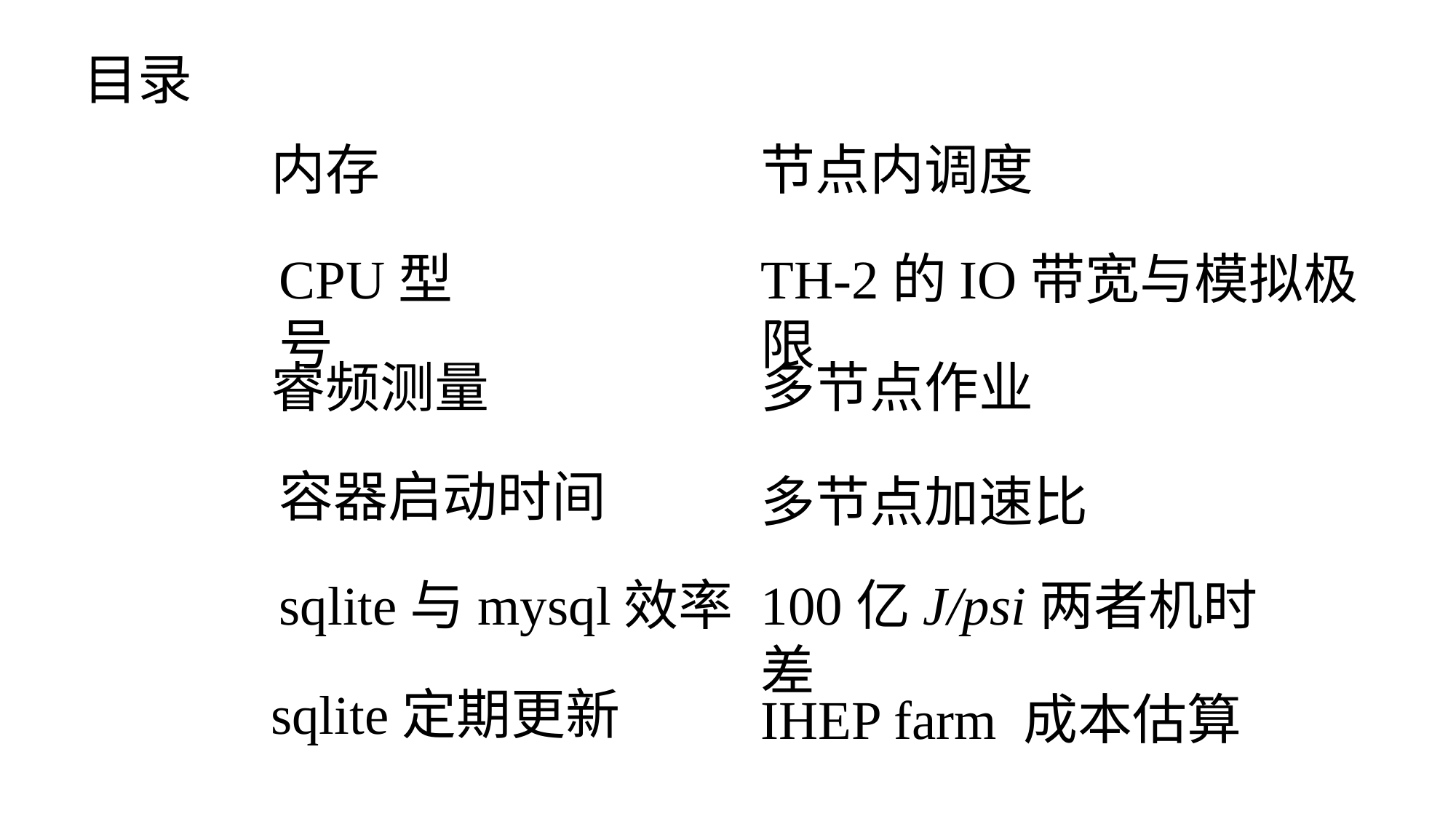

目录
节点内调度
内存
TH-2的IO带宽与模拟极限
CPU型号
多节点作业
睿频测量
容器启动时间
多节点加速比
100亿J/psi两者机时差
sqlite与mysql效率
sqlite定期更新
IHEP farm 成本估算